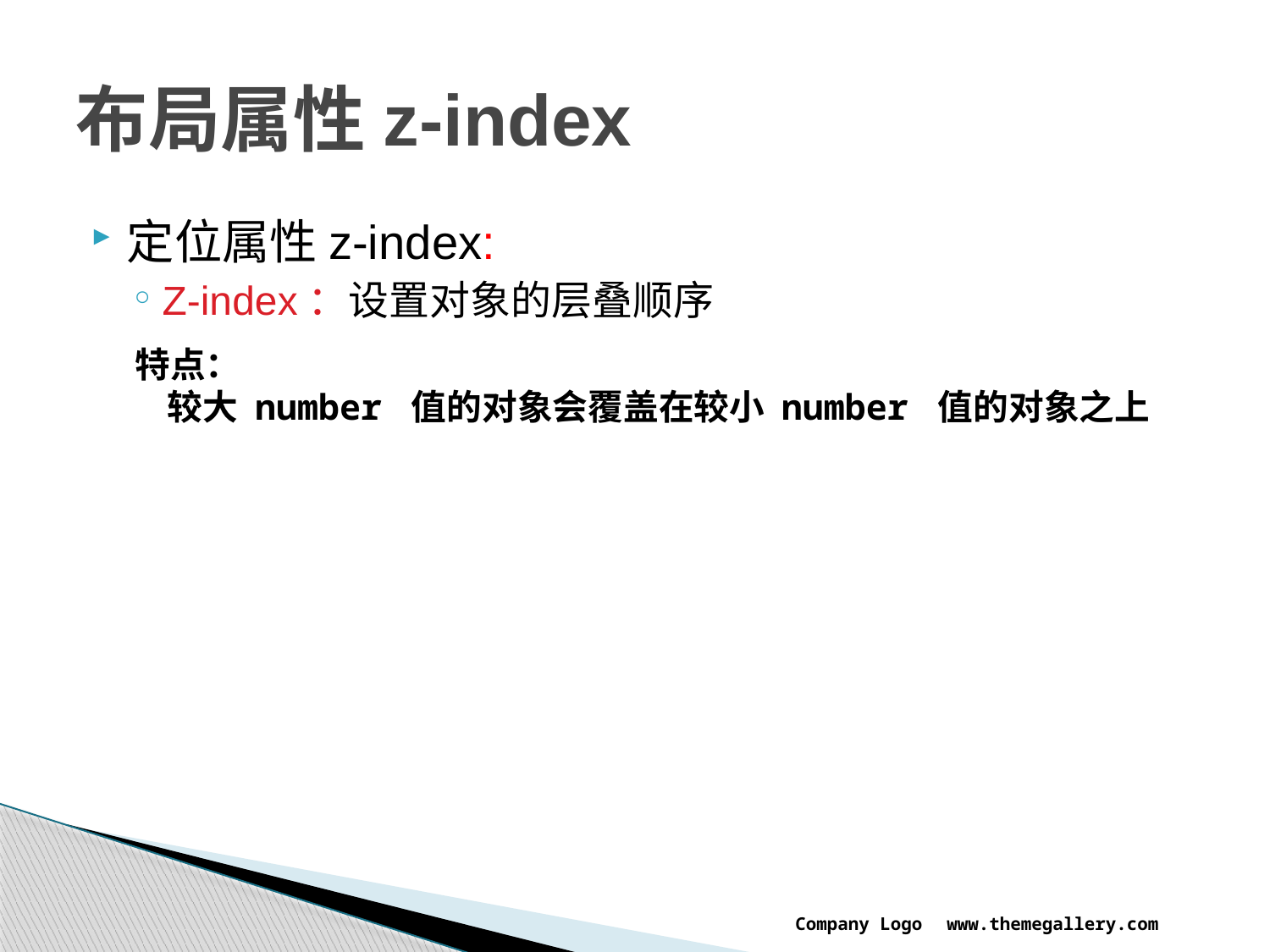

# 布局属性z-index
定位属性z-index:
Z-index：设置对象的层叠顺序
特点：
   较大 number 值的对象会覆盖在较小 number 值的对象之上

Company Logo
www.themegallery.com